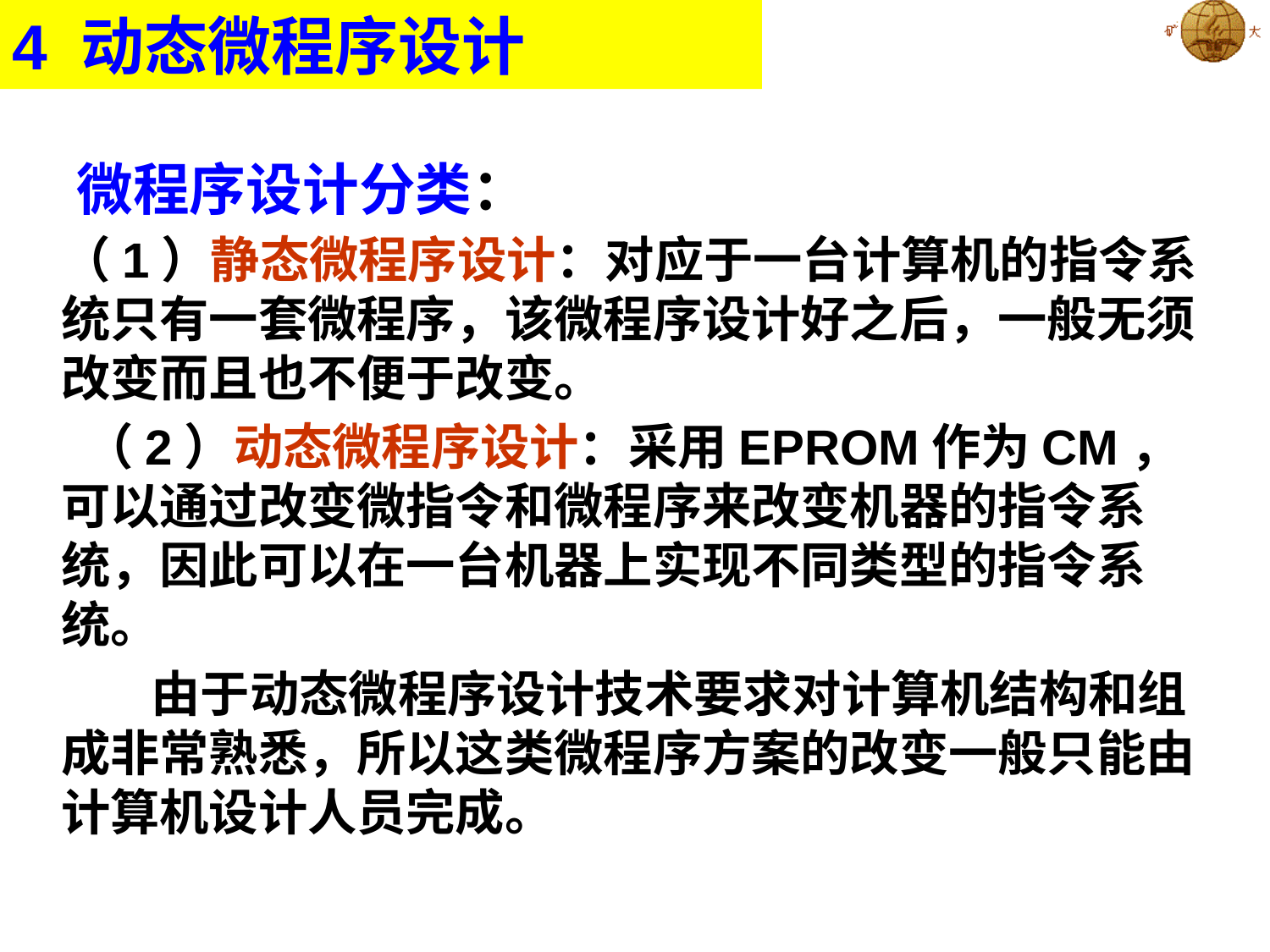

4 动态微程序设计
 微程序设计分类：
（1）静态微程序设计：对应于一台计算机的指令系统只有一套微程序，该微程序设计好之后，一般无须改变而且也不便于改变。
 （2）动态微程序设计：采用EPROM作为CM，可以通过改变微指令和微程序来改变机器的指令系统，因此可以在一台机器上实现不同类型的指令系统。
       由于动态微程序设计技术要求对计算机结构和组成非常熟悉，所以这类微程序方案的改变一般只能由计算机设计人员完成。